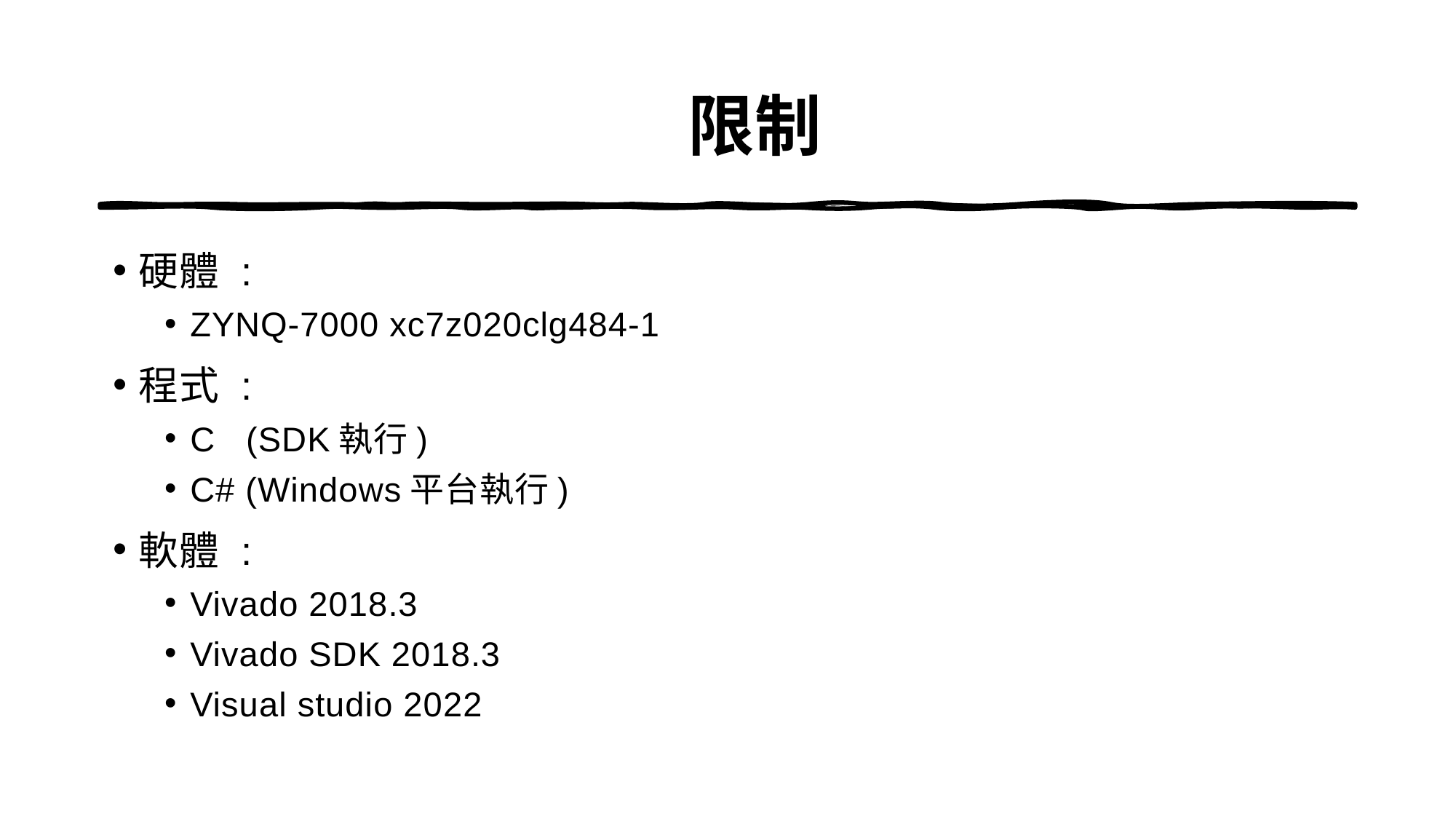

# 限制
硬體		:
ZYNQ-7000 xc7z020clg484-1
程式 		:
C   (SDK執行)
C# (Windows平台執行)
軟體		:
Vivado 2018.3
Vivado SDK 2018.3
Visual studio 2022